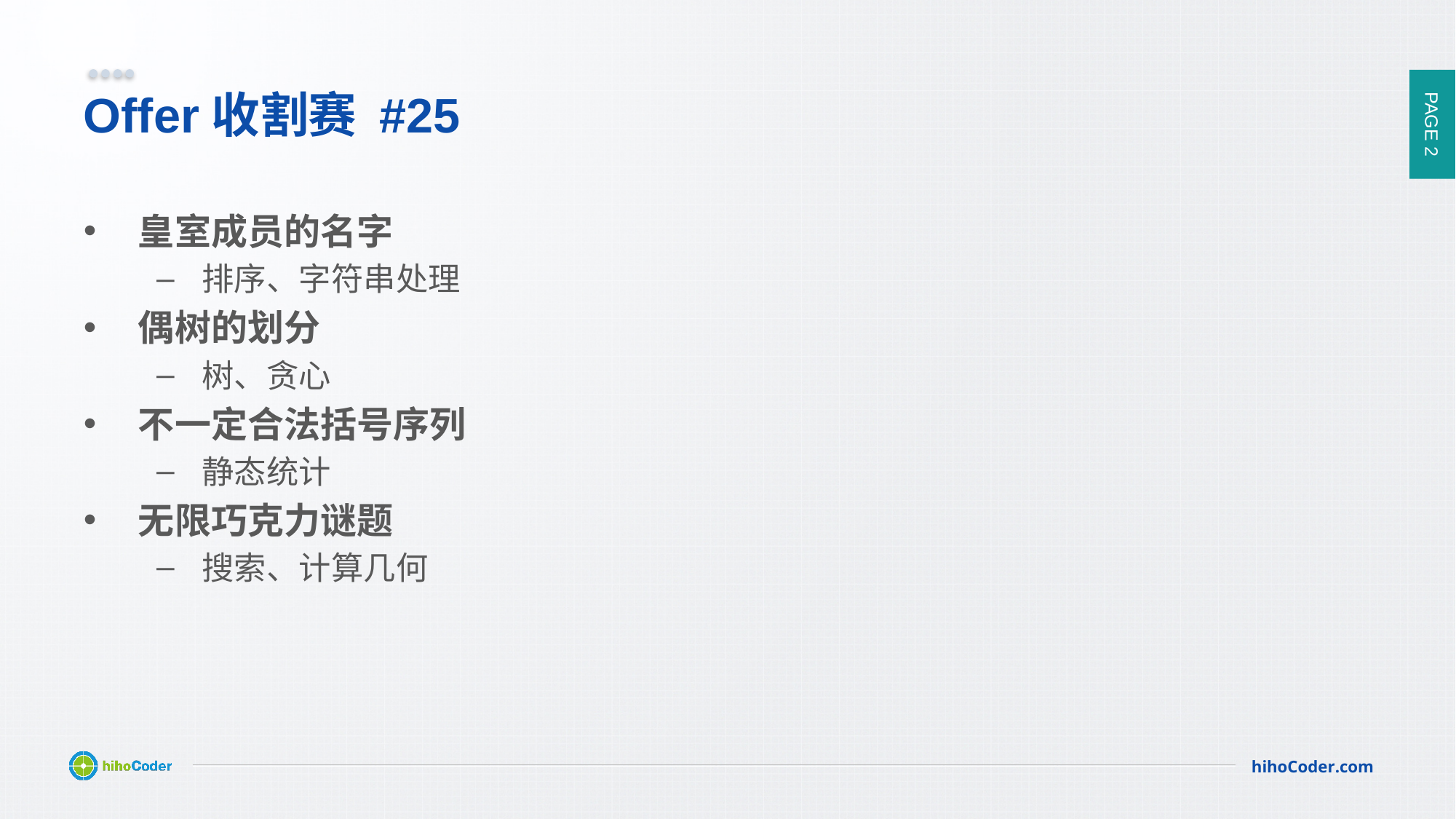

# Offer收割赛 #25

皇室成员的名字
排序、字符串处理
偶树的划分
树、贪心
不一定合法括号序列
静态统计
无限巧克力谜题
搜索、计算几何